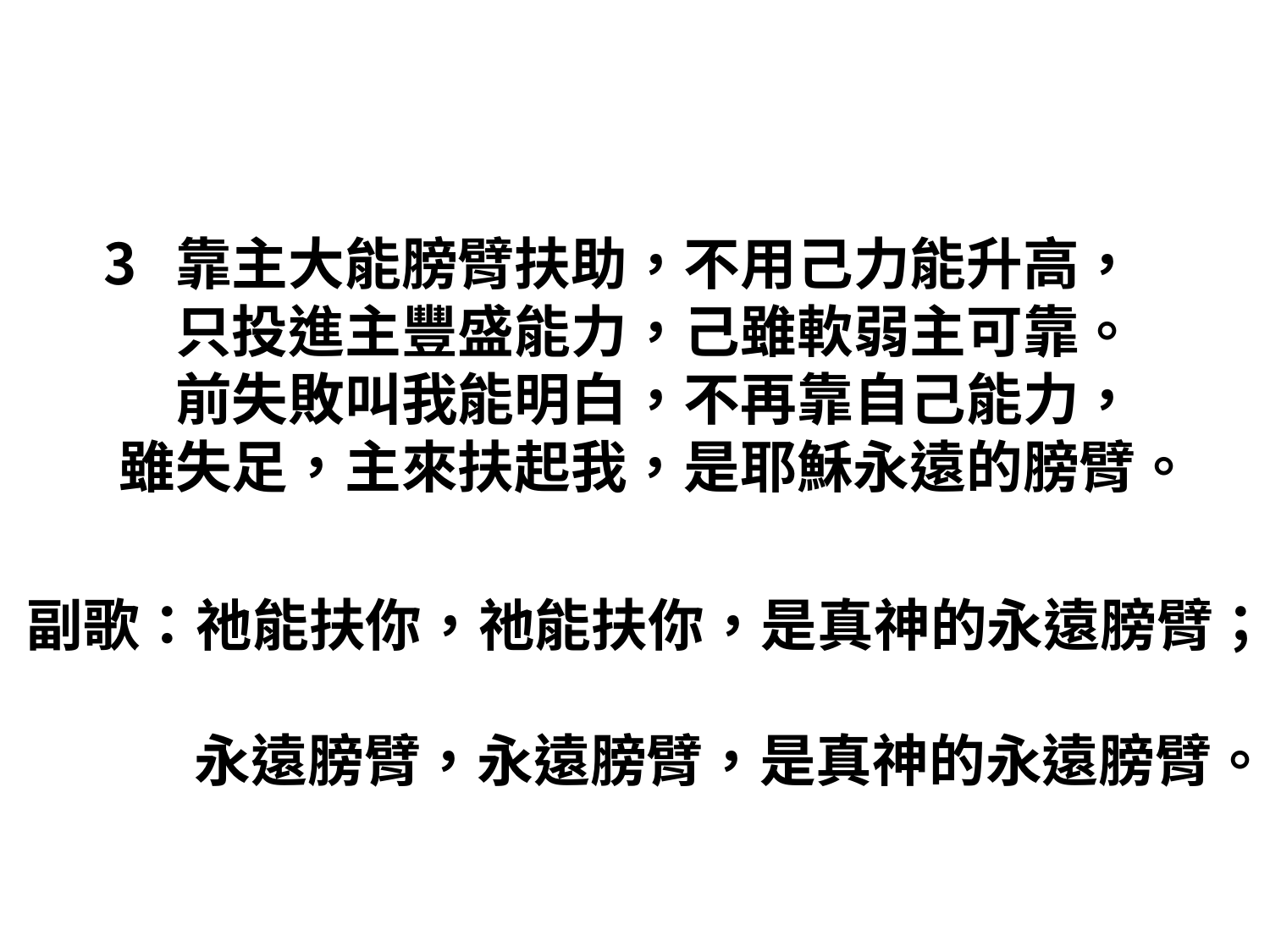

#
靠主大能膀臂扶助，不用己力能升高，
只投進主豐盛能力，己雖軟弱主可靠。
前失敗叫我能明白，不再靠自己能力，
雖失足，主來扶起我，是耶穌永遠的膀臂。

副歌：祂能扶你，祂能扶你，是真神的永遠膀臂；
　   永遠膀臂，永遠膀臂，是真神的永遠膀臂。